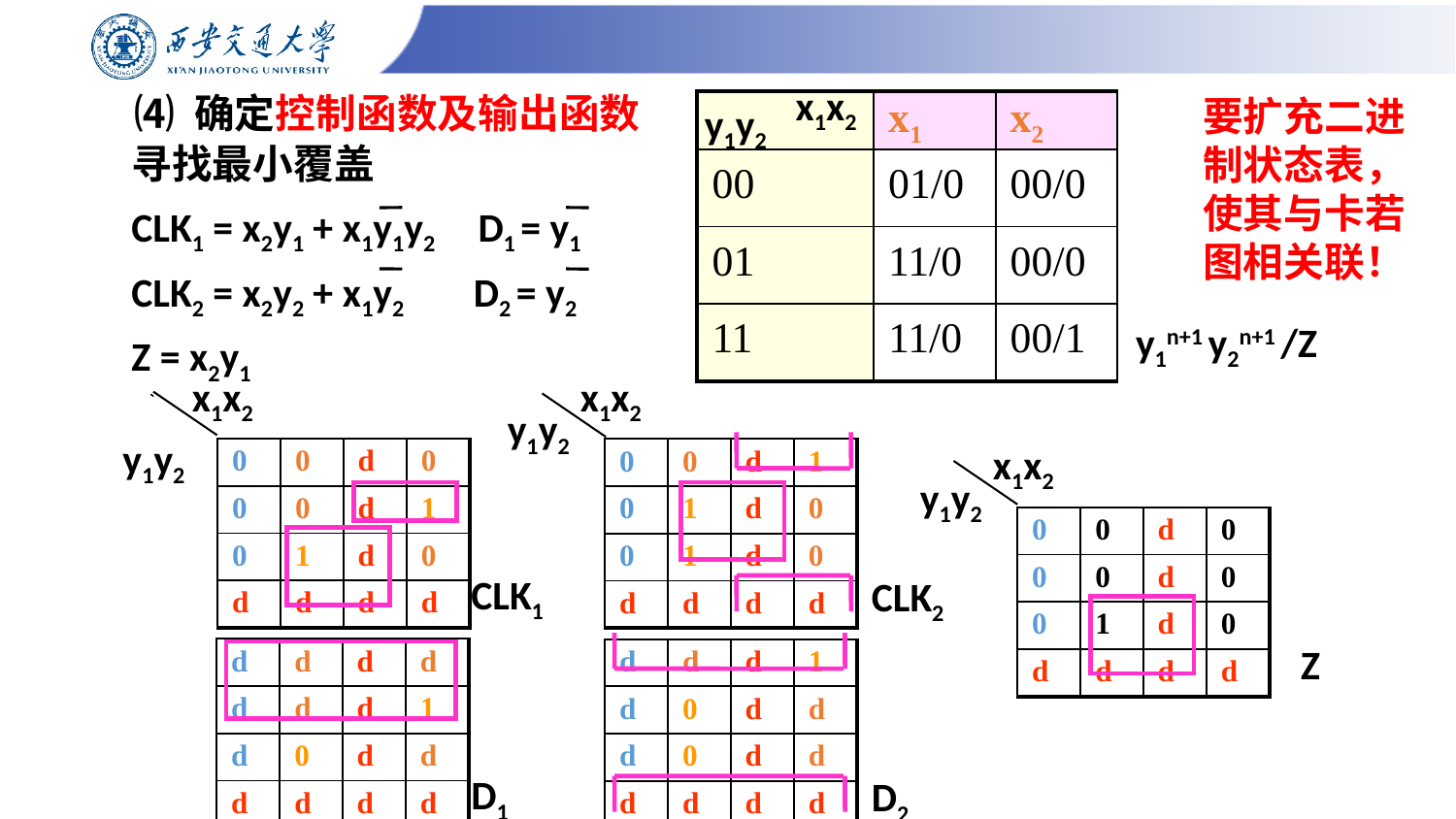

x1x2
要扩充二进制状态表，使其与卡若图相关联！
# ⑷ 确定控制函数及输出函数
y1y2
|  | x1 | x2 |
| --- | --- | --- |
| 00 | 01/0 | 00/0 |
| 01 | 11/0 | 00/0 |
| 11 | 11/0 | 00/1 |
寻找最小覆盖
CLK1 = x2y1 + x1y1y2        D1 = y1
CLK2 = x2y2 + x1y2             D2 = y2
Z = x2y1

y1n+1 y2n+1 /Z
x1x2
x1x2
|  |  |  |  |  |
| --- | --- | --- | --- | --- |
|  | 0 | 0 | d | 0 |
|  | 0 | 0 | d | 1 |
|  | 0 | 1 | d | 0 |
|  | d | d | d | d |
|  |  |  |  |  |
| --- | --- | --- | --- | --- |
|  | 0 | 0 | d | 1 |
|  | 0 | 1 | d | 0 |
|  | 0 | 1 | d | 0 |
|  | d | d | d | d |
y1y2
y1y2

x1x2
|  |  |  |  |  |
| --- | --- | --- | --- | --- |
|  | 0 | 0 | d | 0 |
|  | 0 | 0 | d | 0 |
|  | 0 | 1 | d | 0 |
|  | d | d | d | d |
y1y2

CLK1
CLK2

|  |  |  |  |  |
| --- | --- | --- | --- | --- |
|  | d | d | d | d |
|  | d | d | d | 1 |
|  | d | 0 | d | d |
|  | d | d | d | d |
|  |  |  |  |  |
| --- | --- | --- | --- | --- |
|  | d | d | d | 1 |
|  | d | 0 | d | d |
|  | d | 0 | d | d |
|  | d | d | d | d |

Z

D1
D2